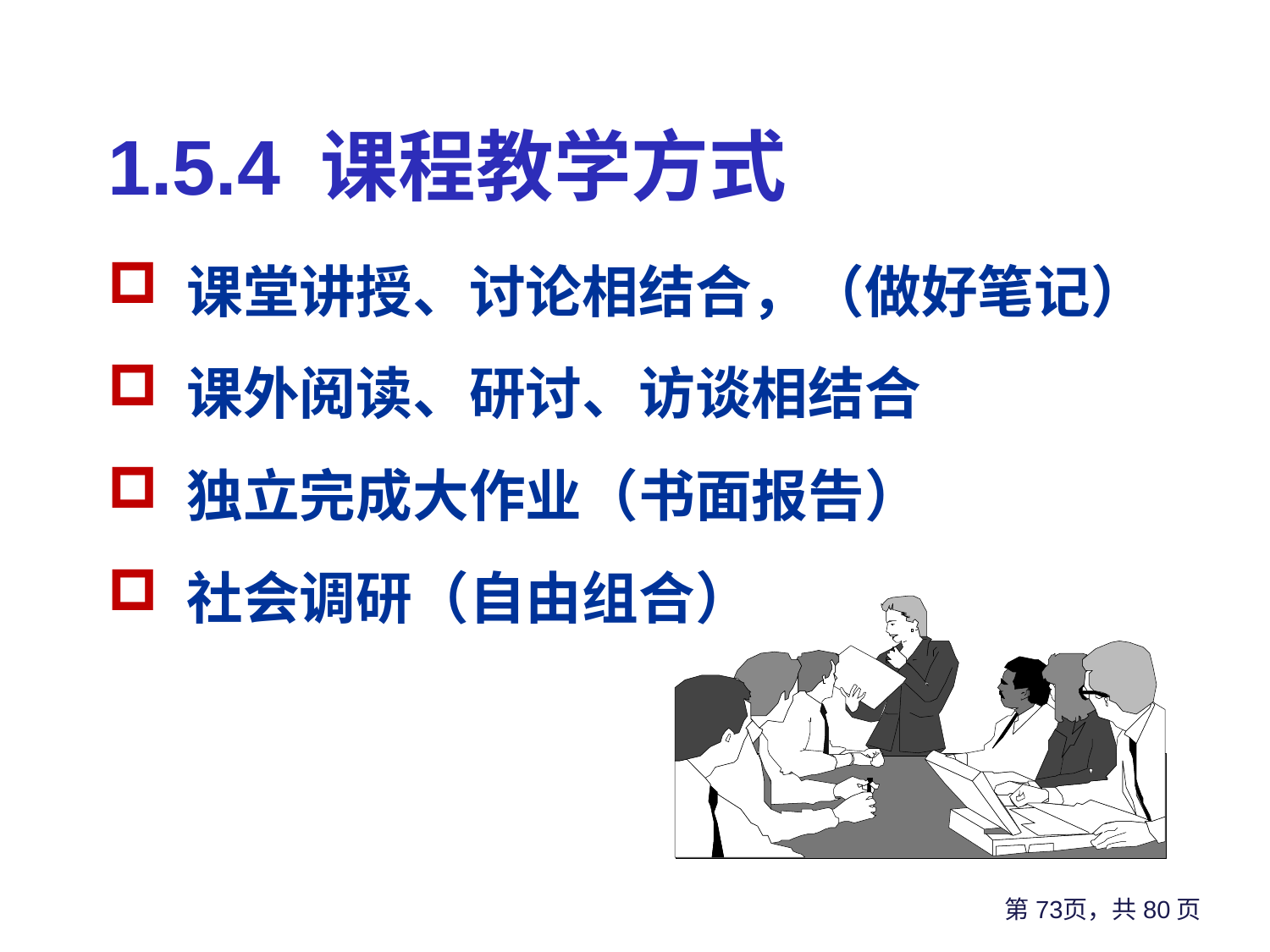

# 1.5.4 课程教学方式
 课堂讲授、讨论相结合，（做好笔记）
 课外阅读、研讨、访谈相结合
 独立完成大作业（书面报告）
 社会调研（自由组合）

第73页，共80页